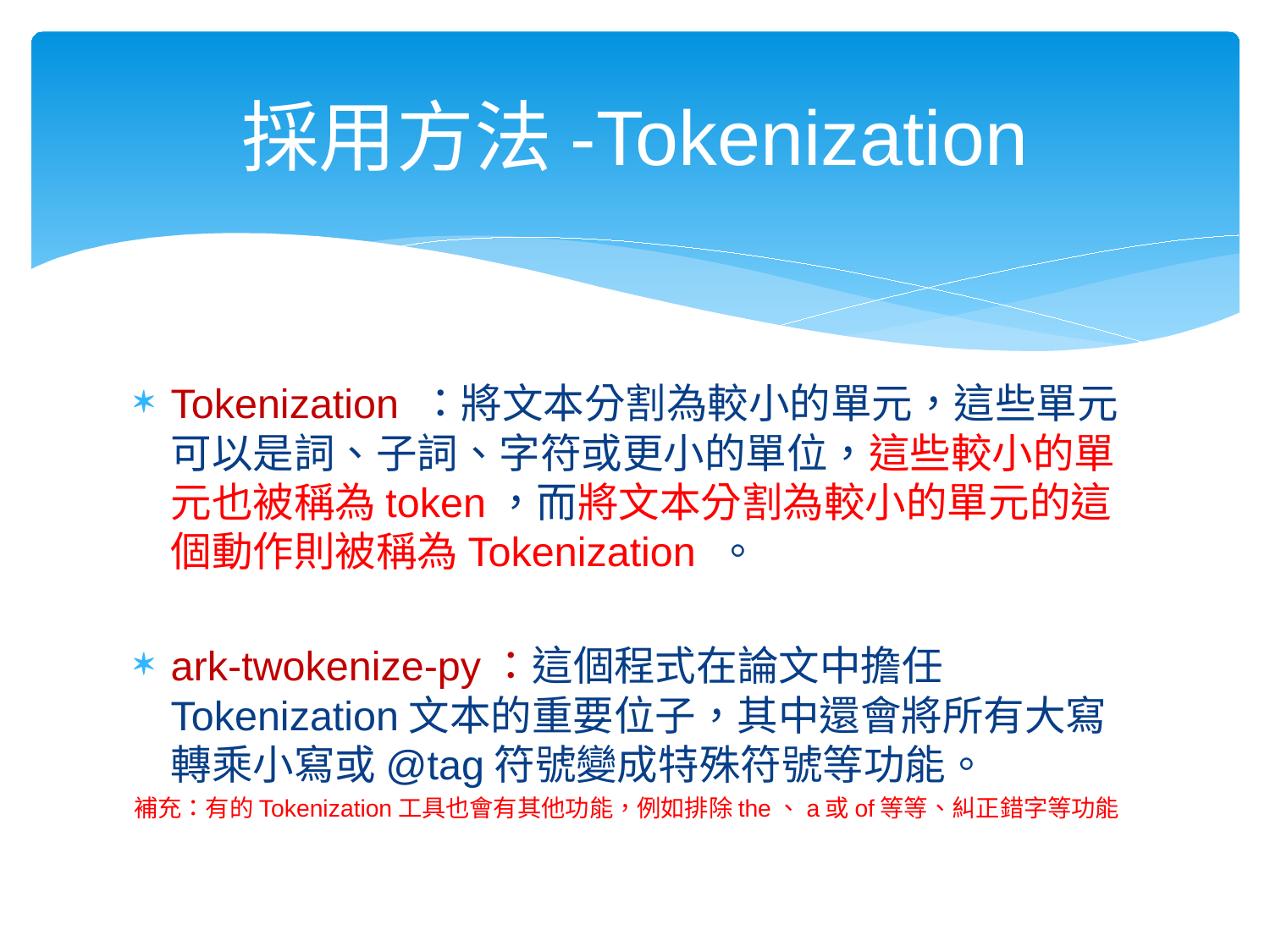

# 採用方法-Tokenization
Tokenization ：將文本分割為較小的單元，這些單元可以是詞、子詞、字符或更小的單位，這些較小的單元也被稱為token，而將文本分割為較小的單元的這個動作則被稱為Tokenization 。

ark-twokenize-py：這個程式在論文中擔任Tokenization文本的重要位子，其中還會將所有大寫轉乘小寫或@tag符號變成特殊符號等功能。
補充：有的Tokenization工具也會有其他功能，例如排除the、a或of等等、糾正錯字等功能